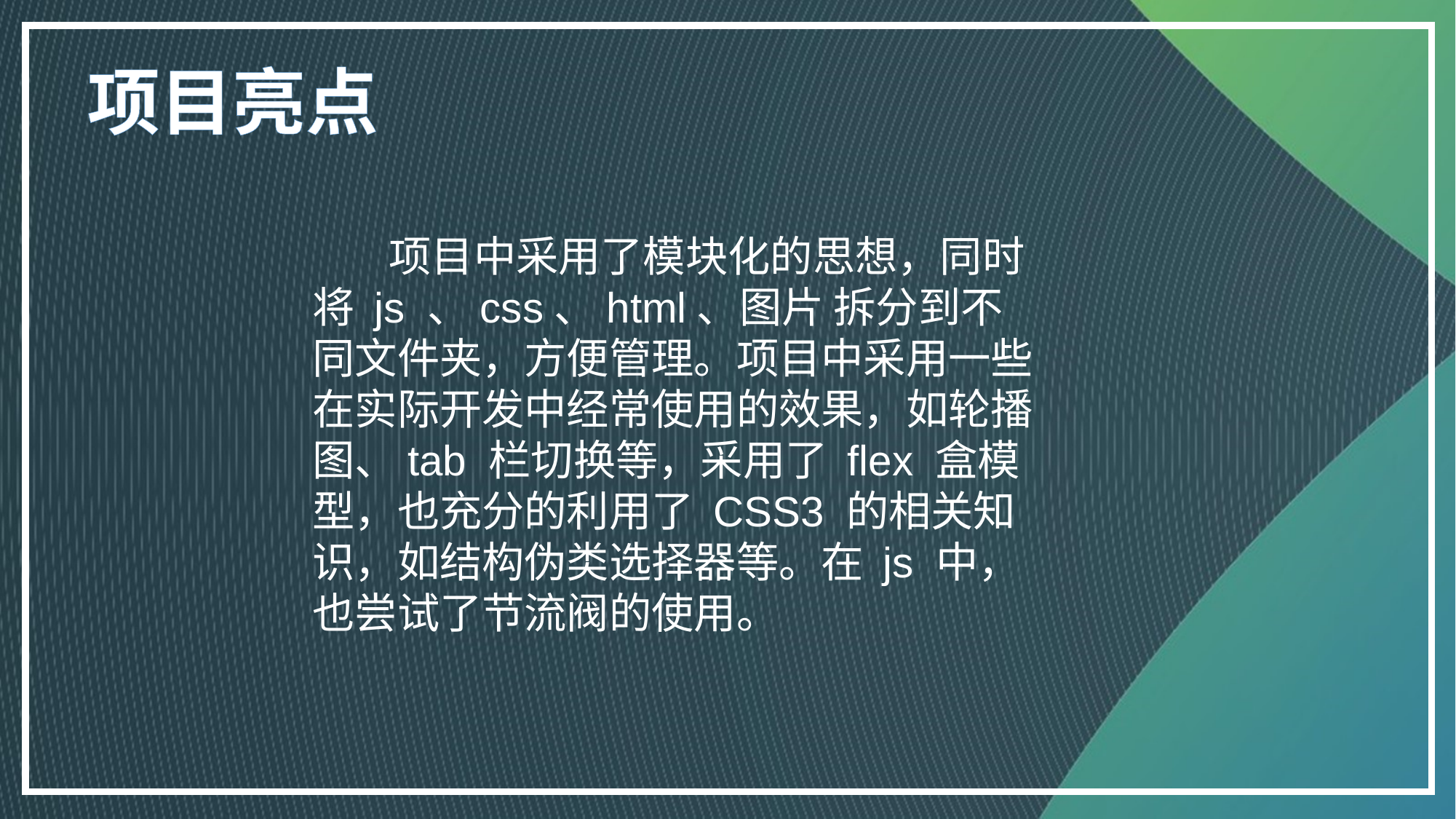

项目亮点
       项目中采用了模块化的思想，同时将 js 、css、html、图片 拆分到不同文件夹，方便管理。项目中采用一些在实际开发中经常使用的效果，如轮播图、tab 栏切换等，采用了 flex 盒模型，也充分的利用了 CSS3 的相关知识，如结构伪类选择器等。在 js 中，也尝试了节流阀的使用。